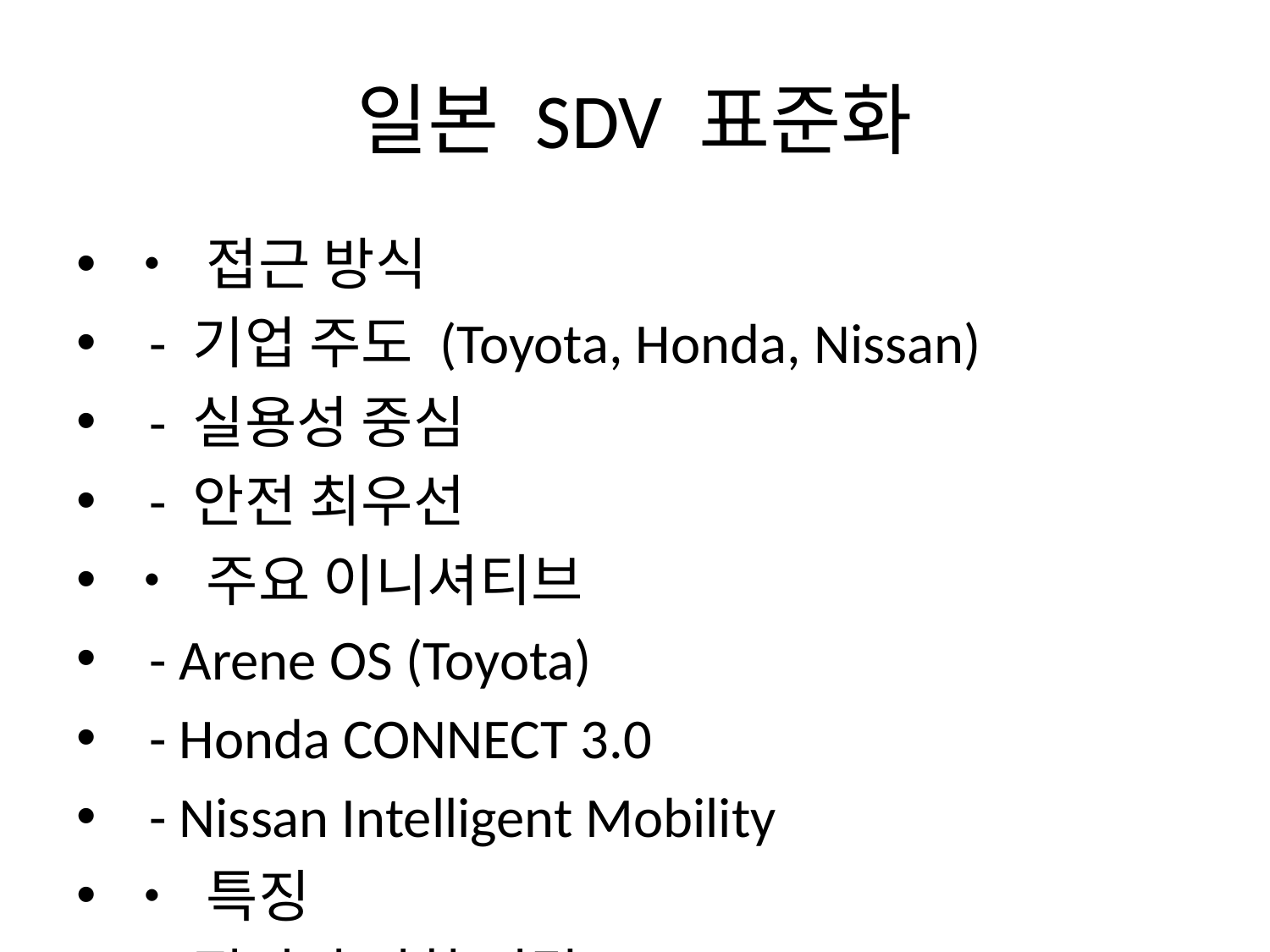

# 일본 SDV 표준화
• 접근 방식
  - 기업 주도 (Toyota, Honda, Nissan)
  - 실용성 중심
  - 안전 최우선
• 주요 이니셔티브
  - Arene OS (Toyota)
  - Honda CONNECT 3.0
  - Nissan Intelligent Mobility
• 특징
  - 점진적 전환 전략
  - 하이브리드 아키텍처
  - 품질/신뢰성 중시